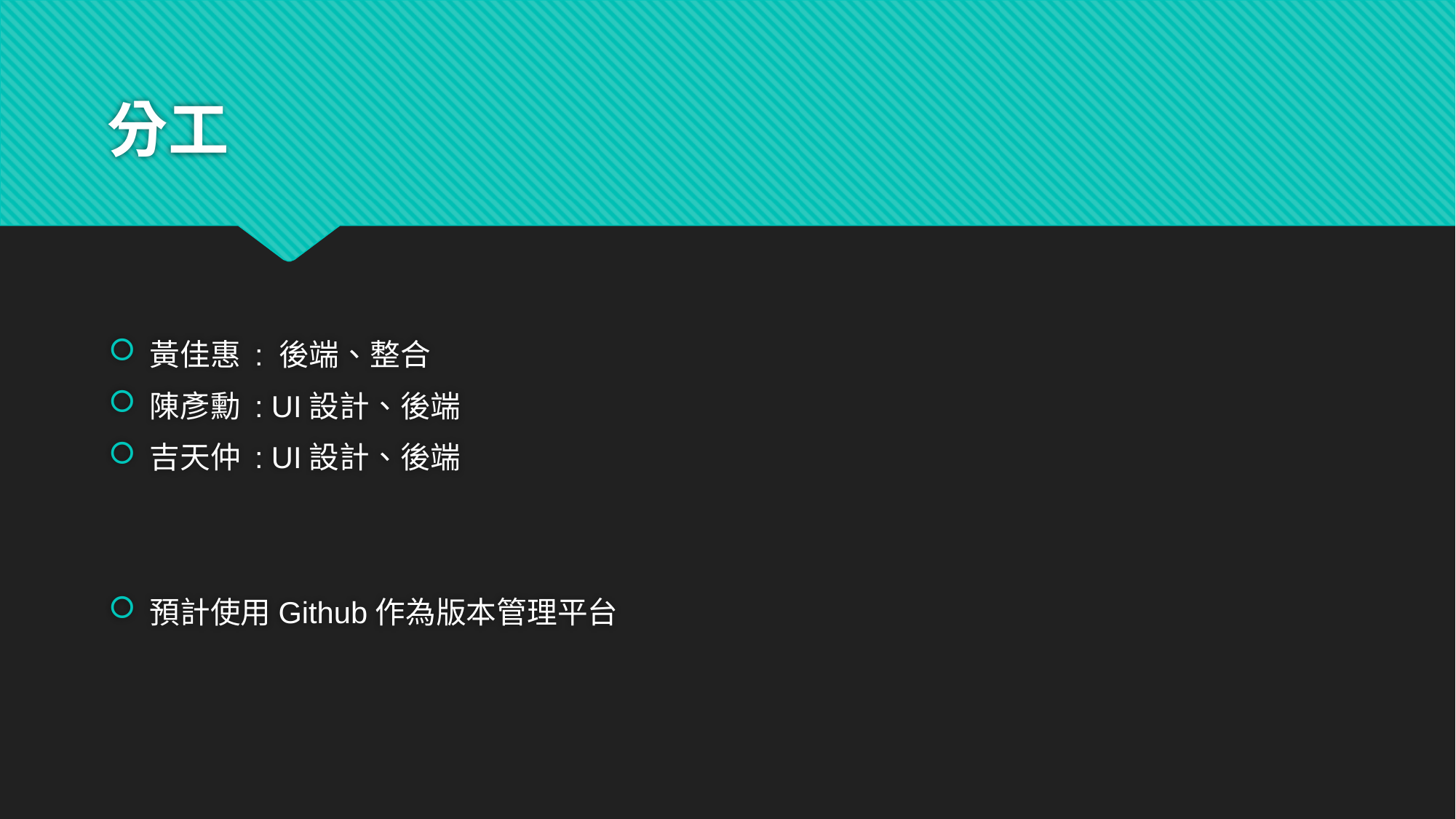

# 分工
黃佳惠 : 後端、整合
陳彥勳 : UI設計、後端
吉天仲 : UI設計、後端

預計使用Github作為版本管理平台